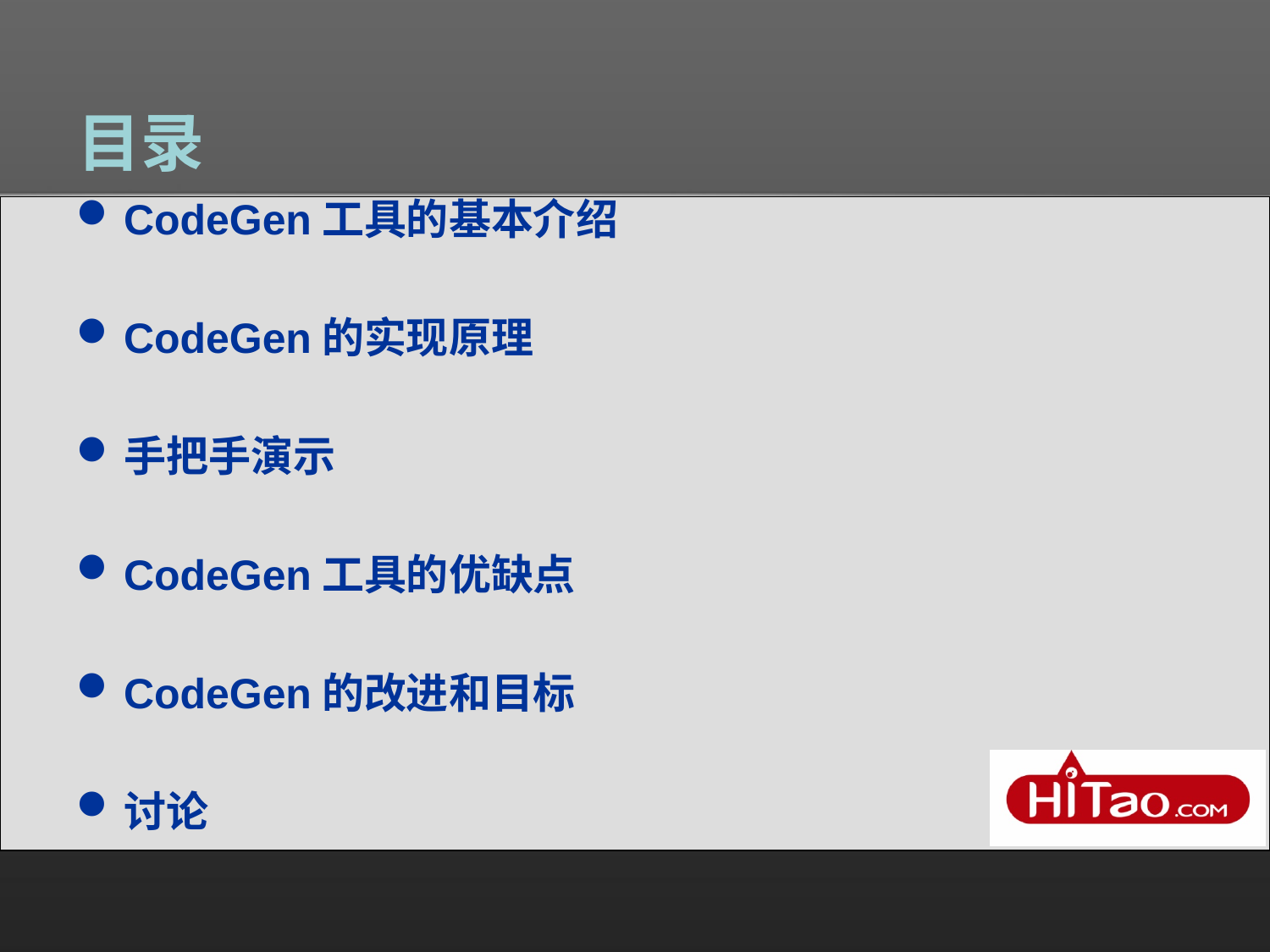

目录
CodeGen工具的基本介绍

CodeGen的实现原理

手把手演示

CodeGen工具的优缺点

CodeGen的改进和目标

讨论